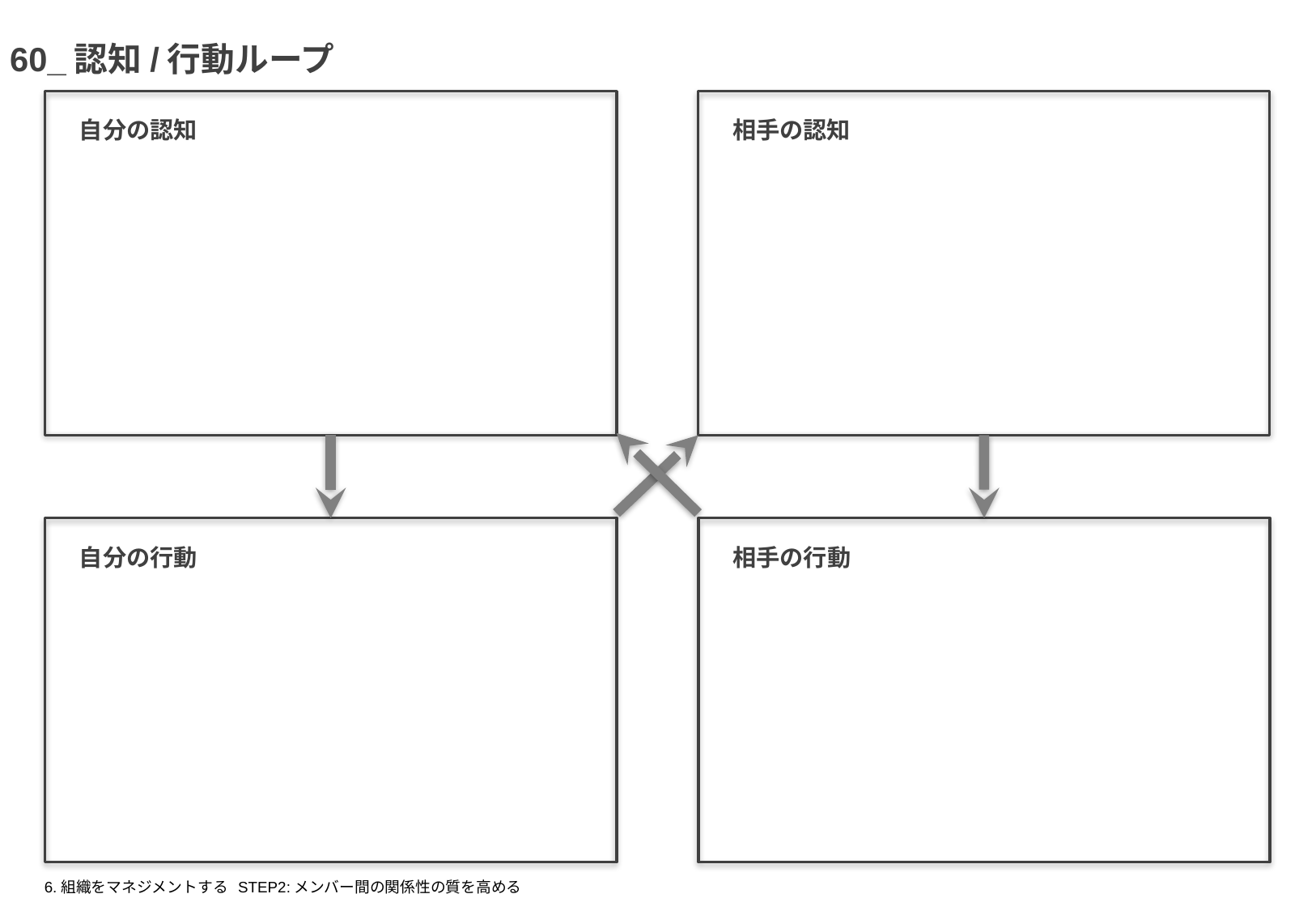

60_認知/行動ループ

自分の認知
相手の認知

自分の行動
相手の行動
6.組織をマネジメントする
STEP2:メンバー間の関係性の質を高める